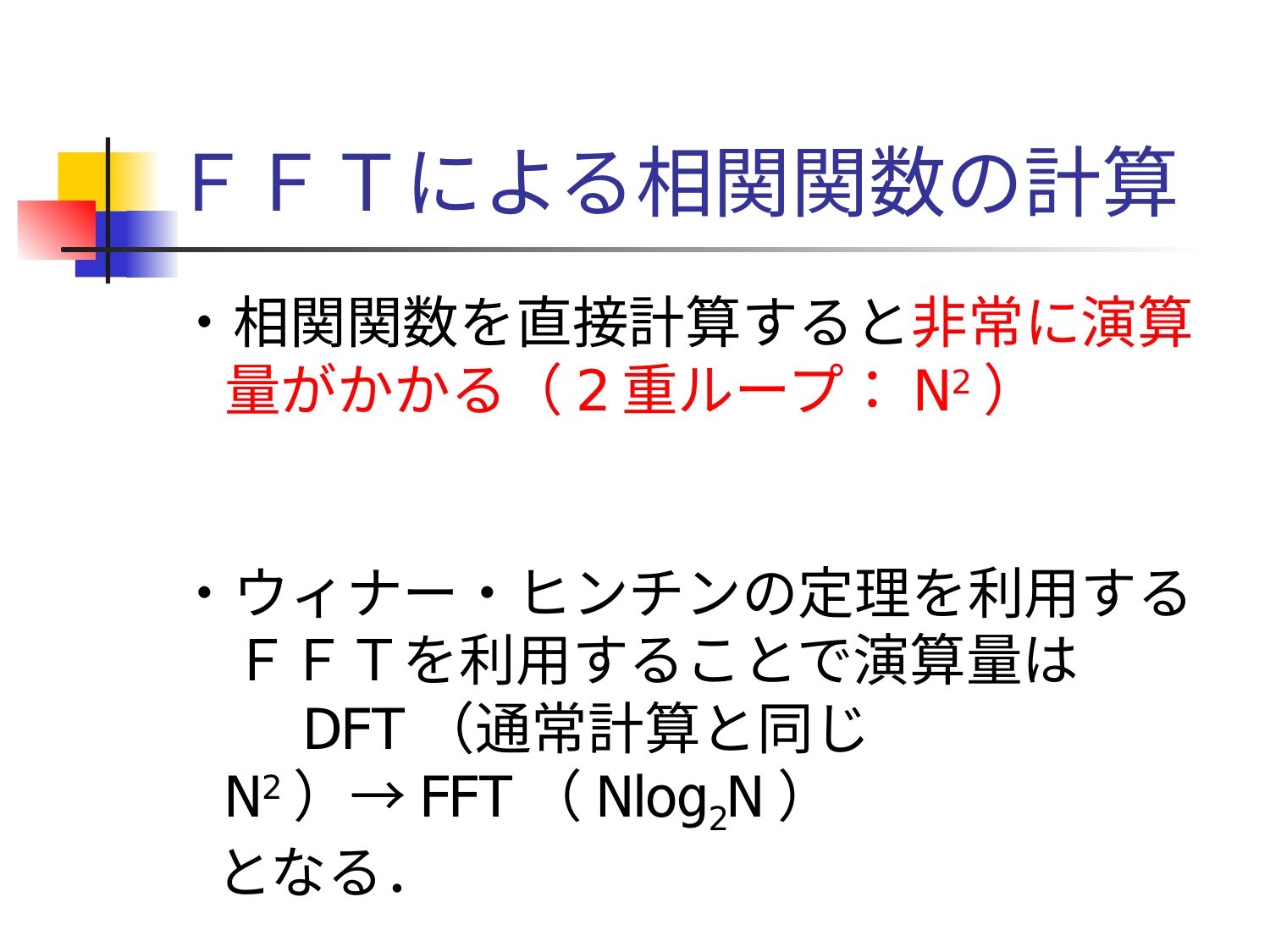

# ＦＦＴによる相関関数の計算
・相関関数を直接計算すると非常に演算量がかかる（2重ループ：N2）

・ウィナー・ヒンチンの定理を利用する
　ＦＦＴを利用することで演算量は
　　DFT（通常計算と同じN2）→FFT（Nlog2N）
  となる．